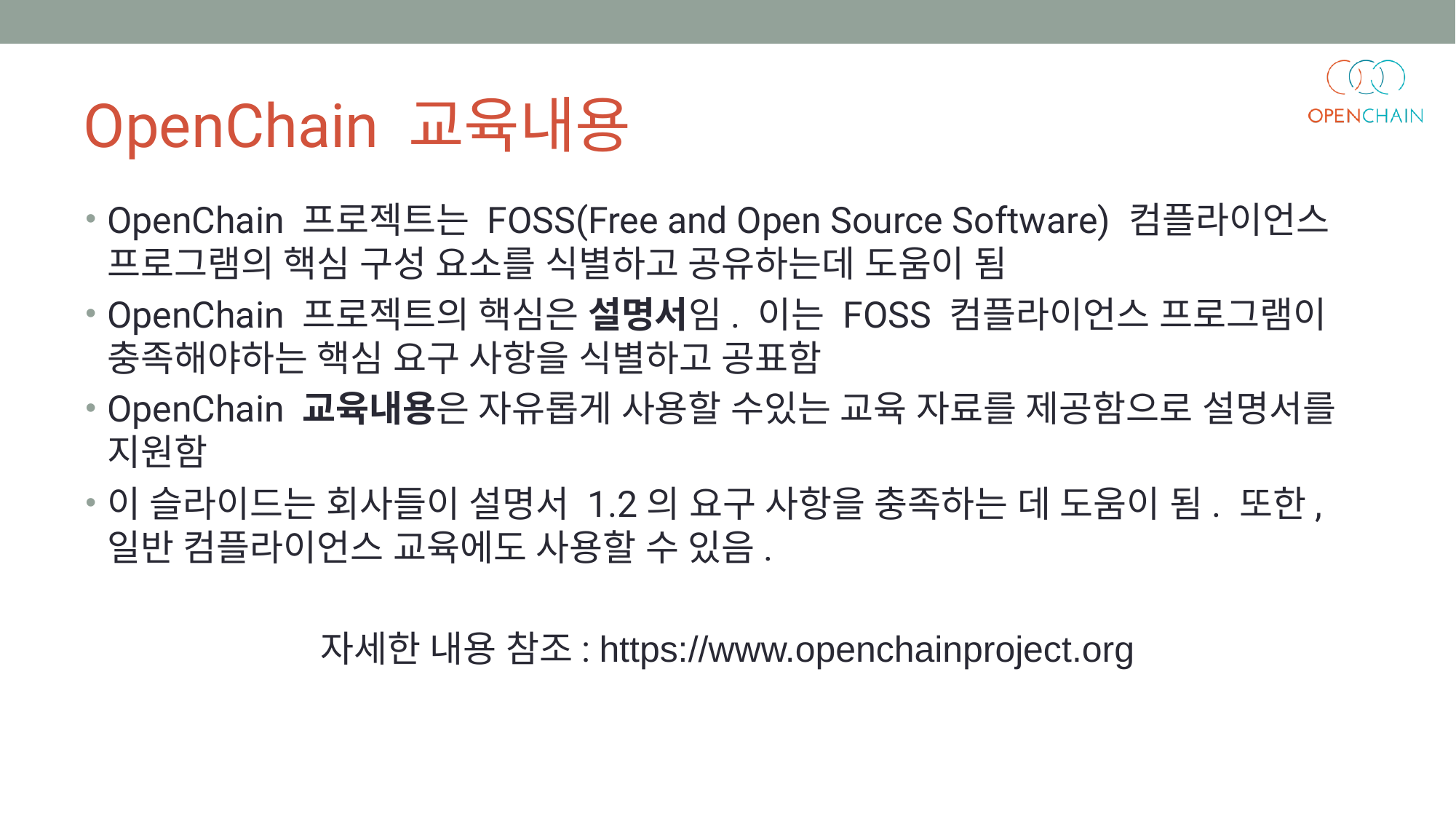

# OpenChain 교육내용
OpenChain 프로젝트는 FOSS(Free and Open Source Software) 컴플라이언스 프로그램의 핵심 구성 요소를 식별하고 공유하는데 도움이 됨
OpenChain 프로젝트의 핵심은 설명서임. 이는 FOSS 컴플라이언스 프로그램이 충족해야하는 핵심 요구 사항을 식별하고 공표함
OpenChain 교육내용은 자유롭게 사용할 수있는 교육 자료를 제공함으로 설명서를 지원함
이 슬라이드는 회사들이 설명서 1.2의 요구 사항을 충족하는 데 도움이 됨. 또한, 일반 컴플라이언스 교육에도 사용할 수 있음.

자세한 내용 참조: https://www.openchainproject.org